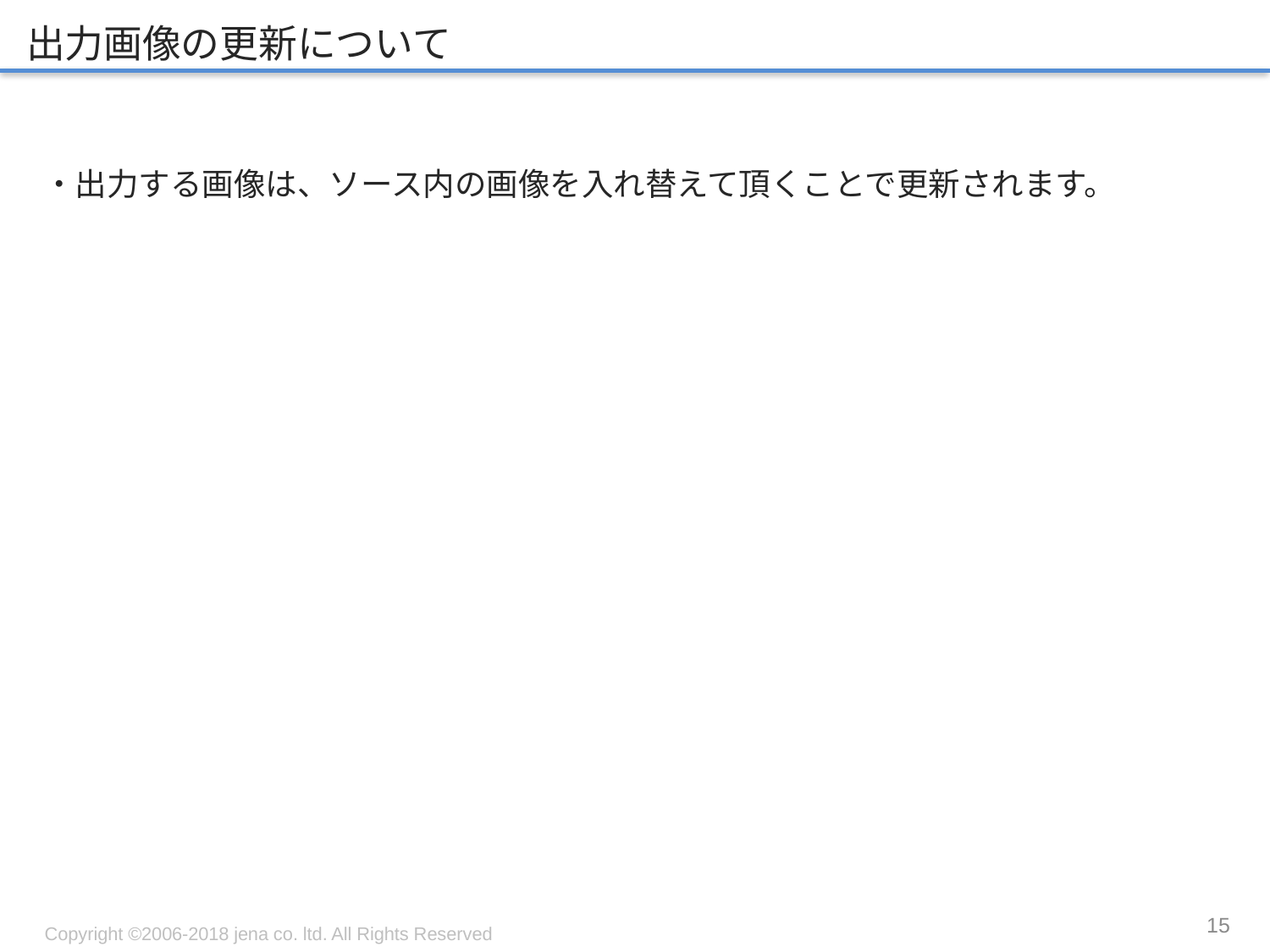

# 出力画像の更新について
・出力する画像は、ソース内の画像を入れ替えて頂くことで更新されます。
15